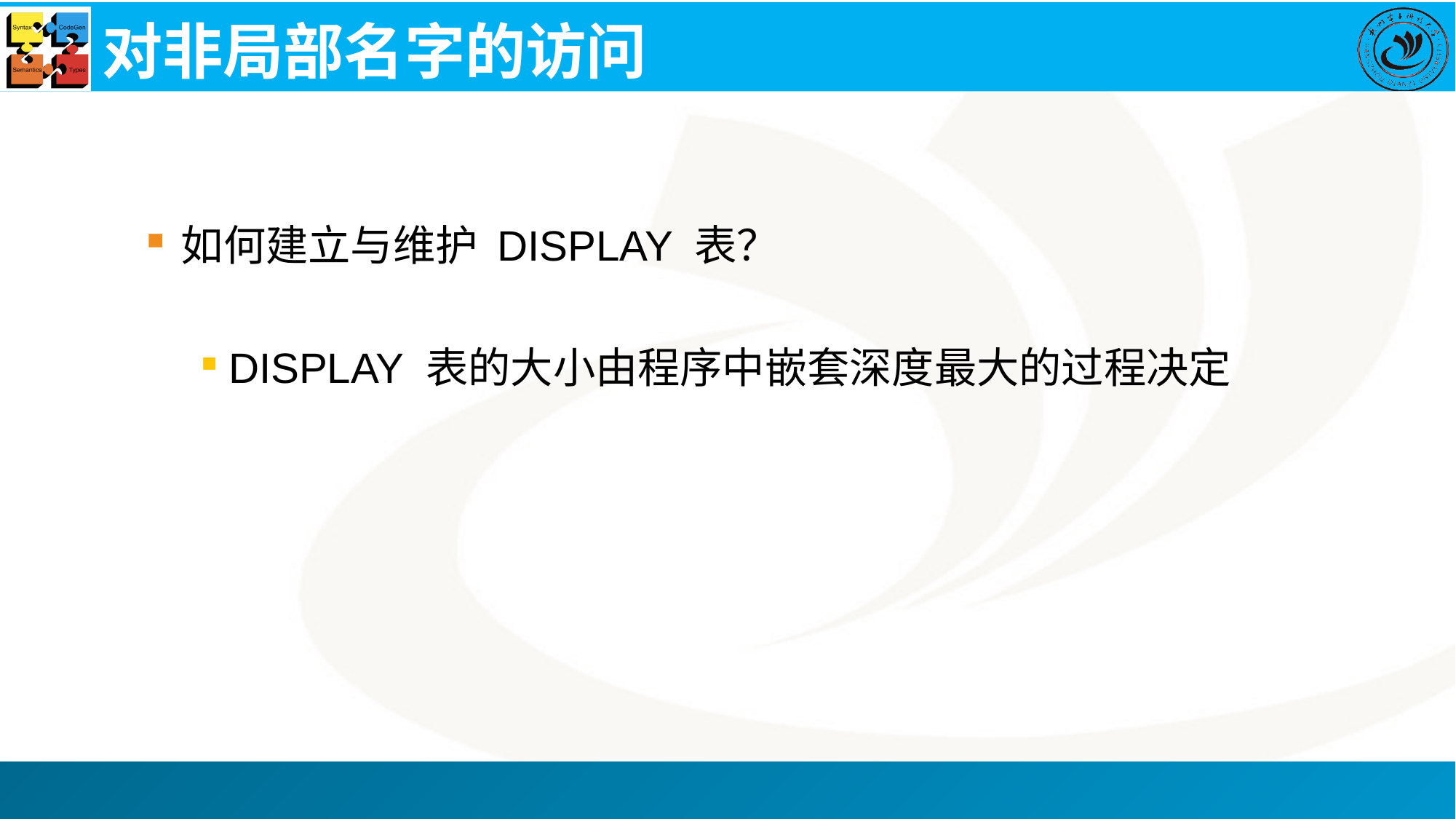

# 对非局部名字的访问
如何建立与维护 DISPLAY 表？
DISPLAY 表的大小由程序中嵌套深度最大的过程决定
60